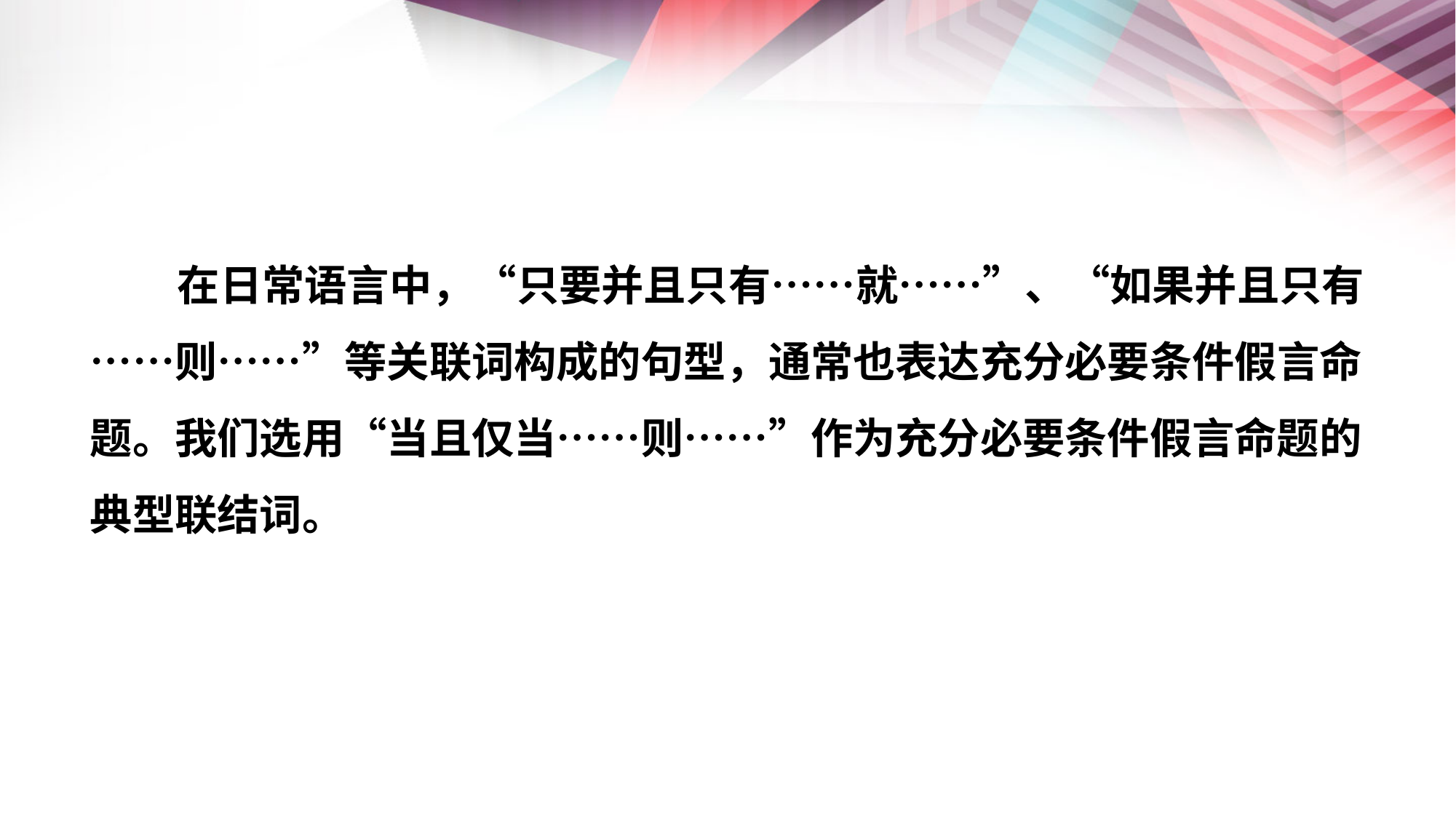

在日常语言中，“只要并且只有……就……”、“如果并且只有……则……”等关联词构成的句型，通常也表达充分必要条件假言命题。我们选用“当且仅当……则……”作为充分必要条件假言命题的典型联结词。